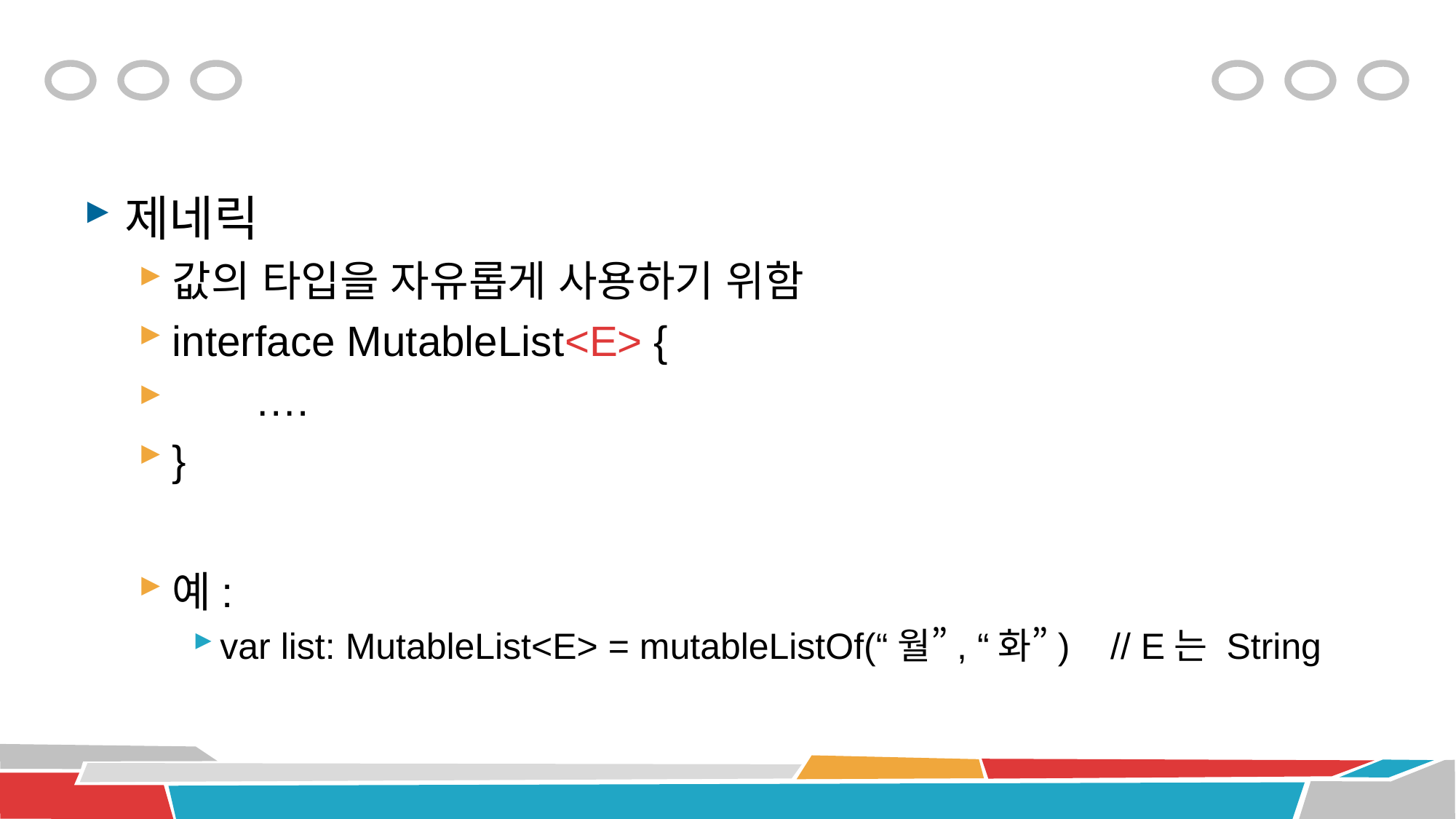

#
제네릭
값의 타입을 자유롭게 사용하기 위함
interface MutableList<E> {
       ….
}

예:
var list: MutableList<E> = mutableListOf(“월”, “화”)    // E는 String